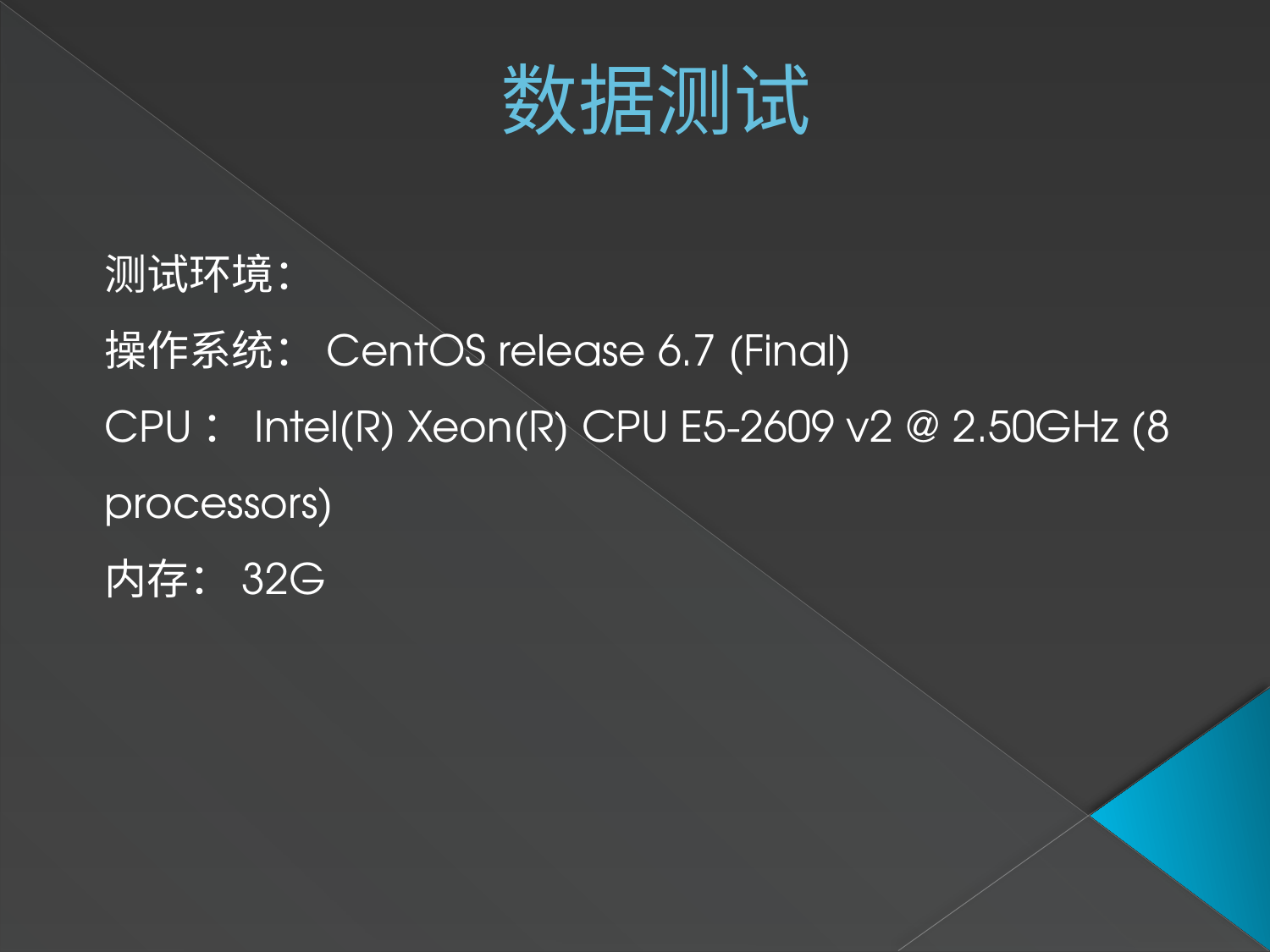

数据测试
测试环境：
操作系统：CentOS release 6.7 (Final)
CPU：Intel(R) Xeon(R) CPU E5-2609 v2 @ 2.50GHz (8 processors)
内存：32G